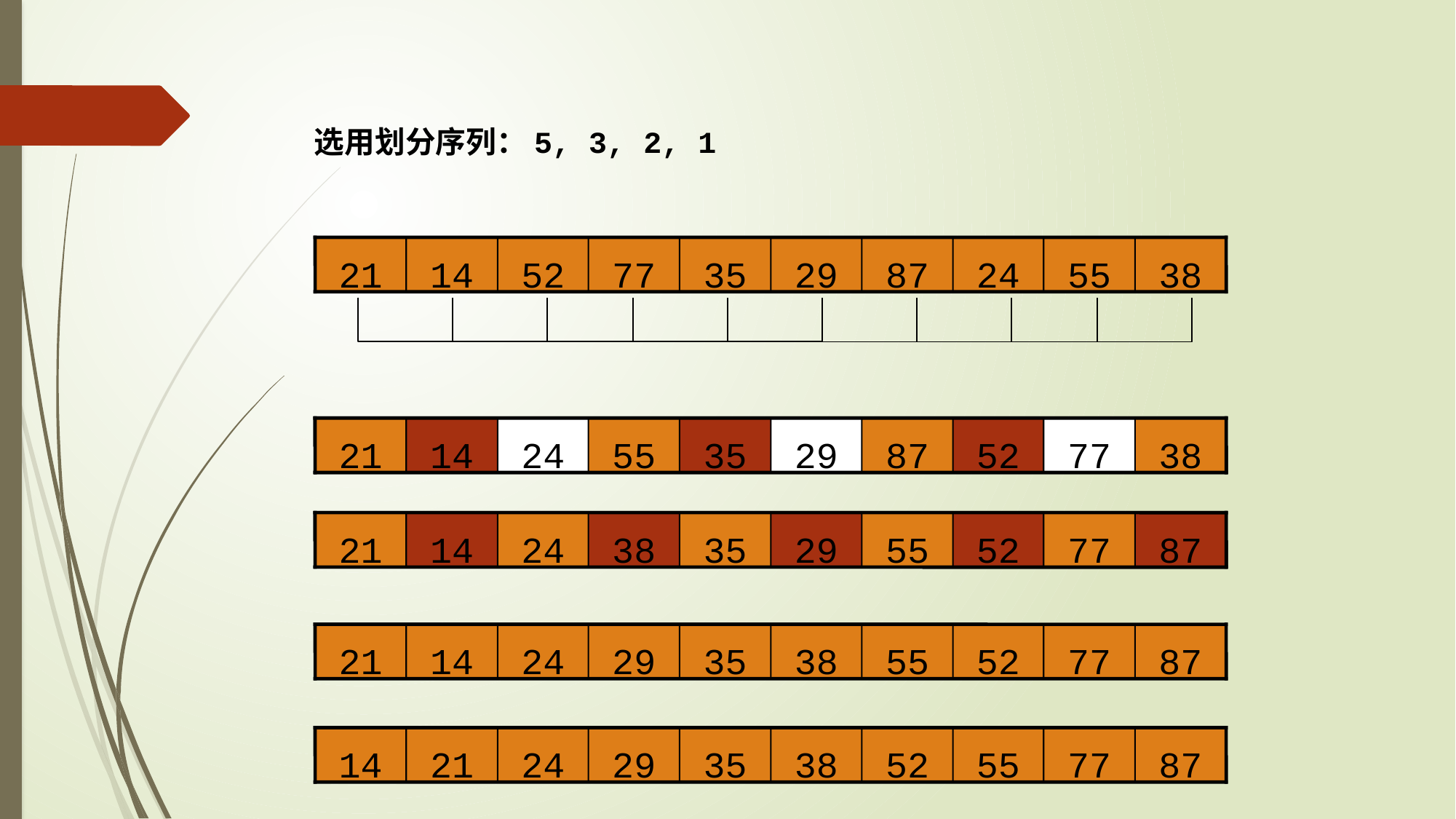

选用划分序列：5, 3, 2, 1
21

14

52

77

35

29

87

24

55

38

21

14

24

55

35

29

87

52

77

38

21

14

24

55

35

29

87

52

77

38

21

14

24

38

35

29

55

52

77

87

21

14

24

38

35

29

55

52

77

87

21

14

24

29

35

38

55

52

77

87

14

21

24

29

35

38

52

55

77

87